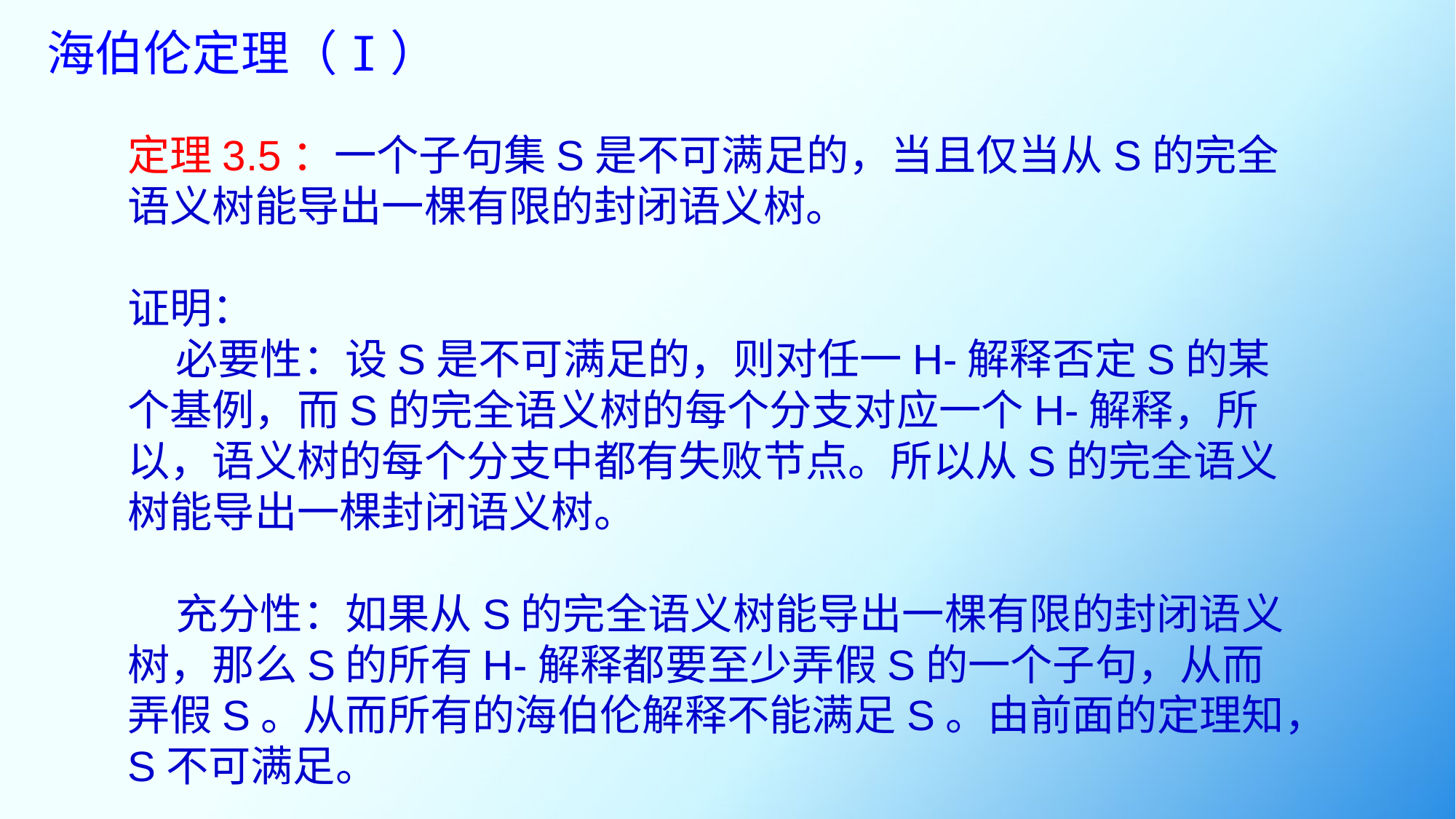

# 海伯伦定理（I）
定理3.5：一个子句集S是不可满足的，当且仅当从S的完全语义树能导出一棵有限的封闭语义树。

证明：
    必要性：设S是不可满足的，则对任一H-解释否定S的某个基例，而S的完全语义树的每个分支对应一个H-解释，所以，语义树的每个分支中都有失败节点。所以从S的完全语义树能导出一棵封闭语义树。

    充分性：如果从S的完全语义树能导出一棵有限的封闭语义树，那么S的所有H-解释都要至少弄假S的一个子句，从而弄假S。从而所有的海伯伦解释不能满足S。由前面的定理知，S不可满足。